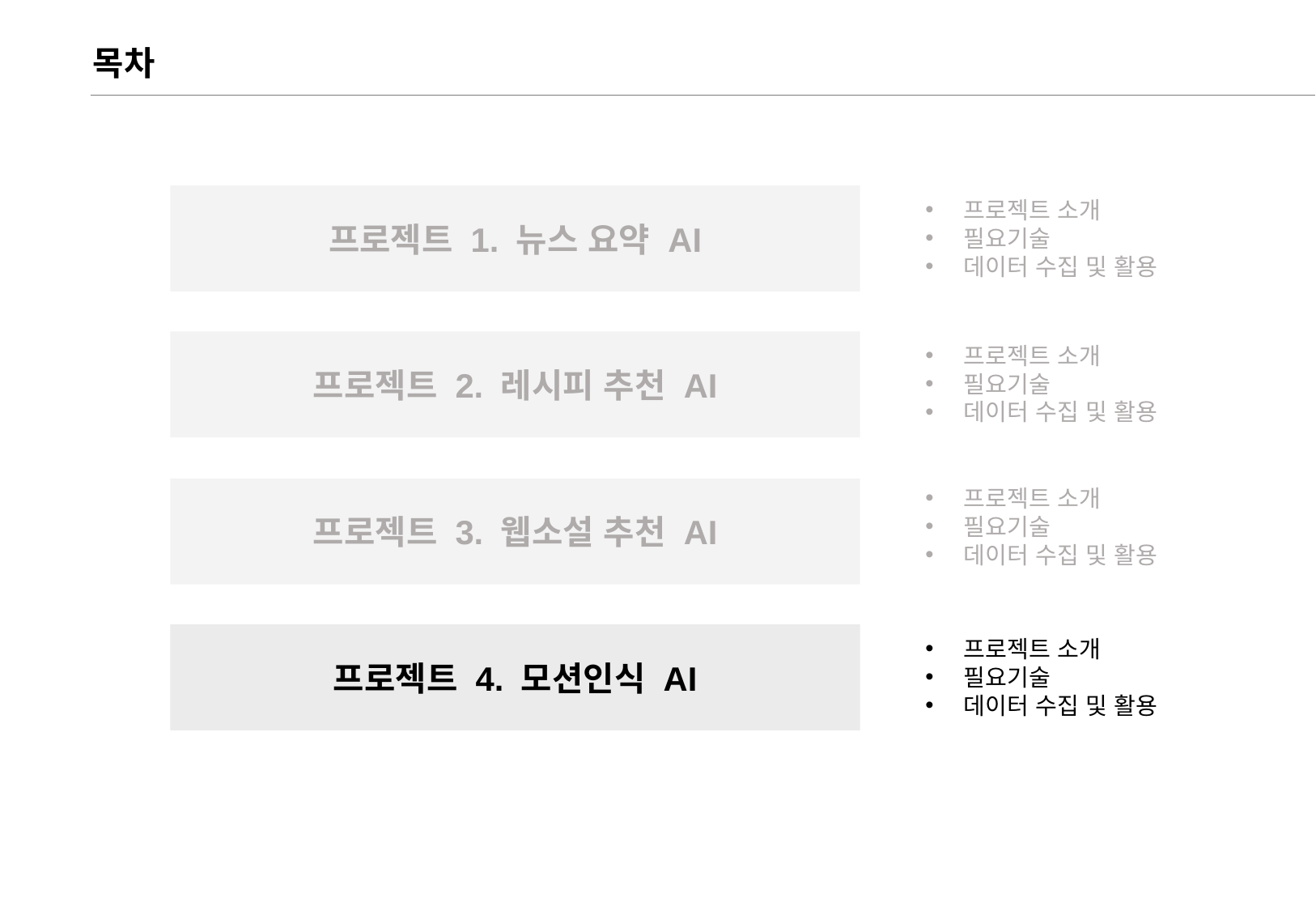

목차
프로젝트 1. 뉴스 요약 AI
프로젝트 소개
필요기술
데이터 수집 및 활용
프로젝트 2. 레시피 추천 AI
프로젝트 소개
필요기술
데이터 수집 및 활용
프로젝트 소개
필요기술
데이터 수집 및 활용
프로젝트 3. 웹소설 추천 AI
프로젝트 4. 모션인식 AI
프로젝트 소개
필요기술
데이터 수집 및 활용